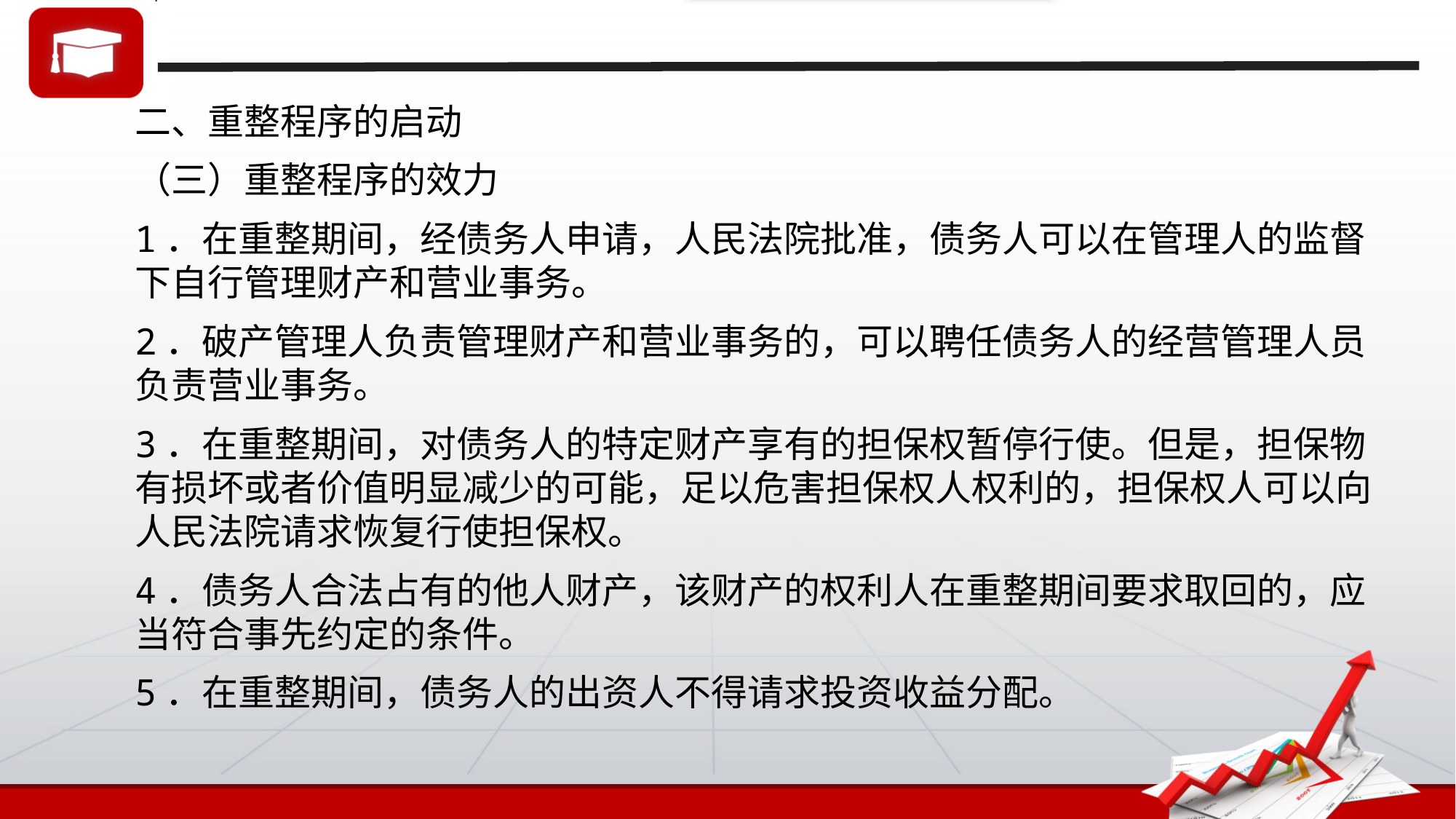

二、重整程序的启动
（三）重整程序的效力
1．在重整期间，经债务人申请，人民法院批准，债务人可以在管理人的监督下自行管理财产和营业事务。
2．破产管理人负责管理财产和营业事务的，可以聘任债务人的经营管理人员负责营业事务。
3．在重整期间，对债务人的特定财产享有的担保权暂停行使。但是，担保物有损坏或者价值明显减少的可能，足以危害担保权人权利的，担保权人可以向人民法院请求恢复行使担保权。
4．债务人合法占有的他人财产，该财产的权利人在重整期间要求取回的，应当符合事先约定的条件。
5．在重整期间，债务人的出资人不得请求投资收益分配。